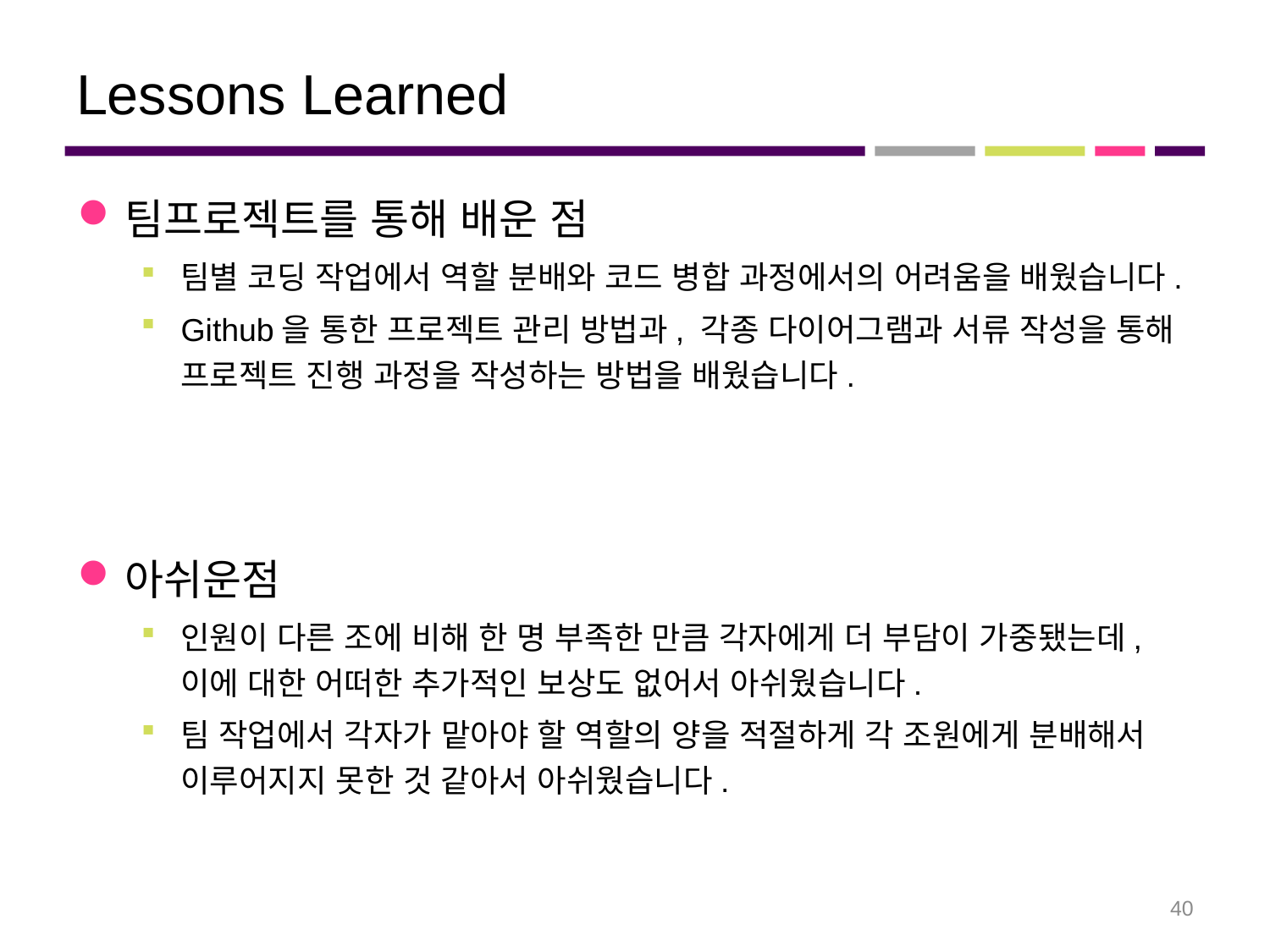

# Lessons Learned
팀프로젝트를 통해 배운 점
팀별 코딩 작업에서 역할 분배와 코드 병합 과정에서의 어려움을 배웠습니다.
Github을 통한 프로젝트 관리 방법과, 각종 다이어그램과 서류 작성을 통해 프로젝트 진행 과정을 작성하는 방법을 배웠습니다.

아쉬운점
인원이 다른 조에 비해 한 명 부족한 만큼 각자에게 더 부담이 가중됐는데, 이에 대한 어떠한 추가적인 보상도 없어서 아쉬웠습니다.
팀 작업에서 각자가 맡아야 할 역할의 양을 적절하게 각 조원에게 분배해서 이루어지지 못한 것 같아서 아쉬웠습니다.
40